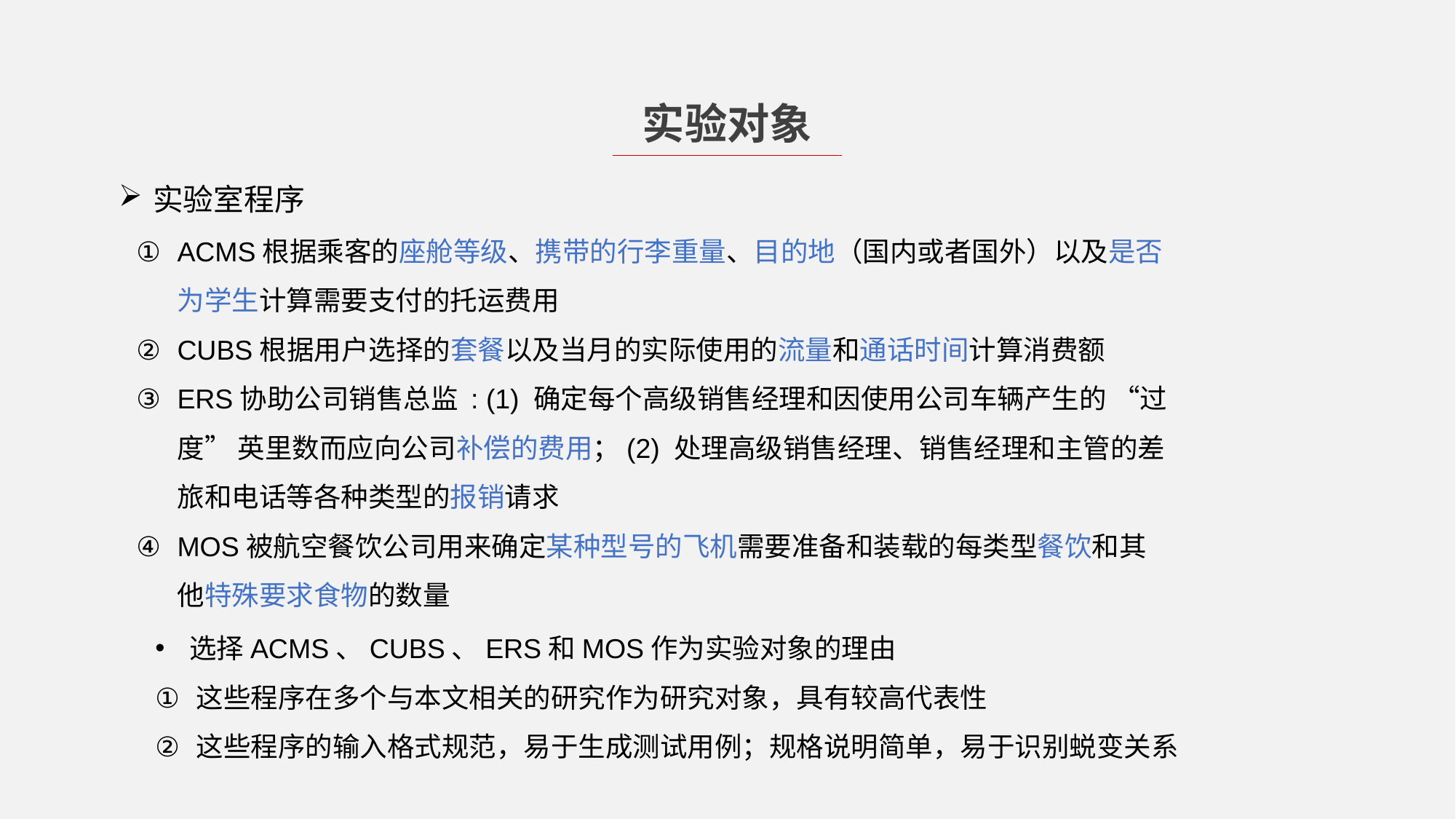

实验对象
实验室程序
ACMS根据乘客的座舱等级、携带的行李重量、目的地（国内或者国外）以及是否为学生计算需要支付的托运费用
CUBS根据用户选择的套餐以及当月的实际使用的流量和通话时间计算消费额
ERS协助公司销售总监 : (1) 确定每个高级销售经理和因使用公司车辆产生的 “过度” 英里数而应向公司补偿的费用；(2) 处理高级销售经理、销售经理和主管的差旅和电话等各种类型的报销请求
MOS被航空餐饮公司用来确定某种型号的飞机需要准备和装载的每类型餐饮和其他特殊要求食物的数量

选择ACMS、CUBS、ERS和MOS作为实验对象的理由
这些程序在多个与本文相关的研究作为研究对象，具有较高代表性
这些程序的输入格式规范，易于生成测试用例；规格说明简单，易于识别蜕变关系